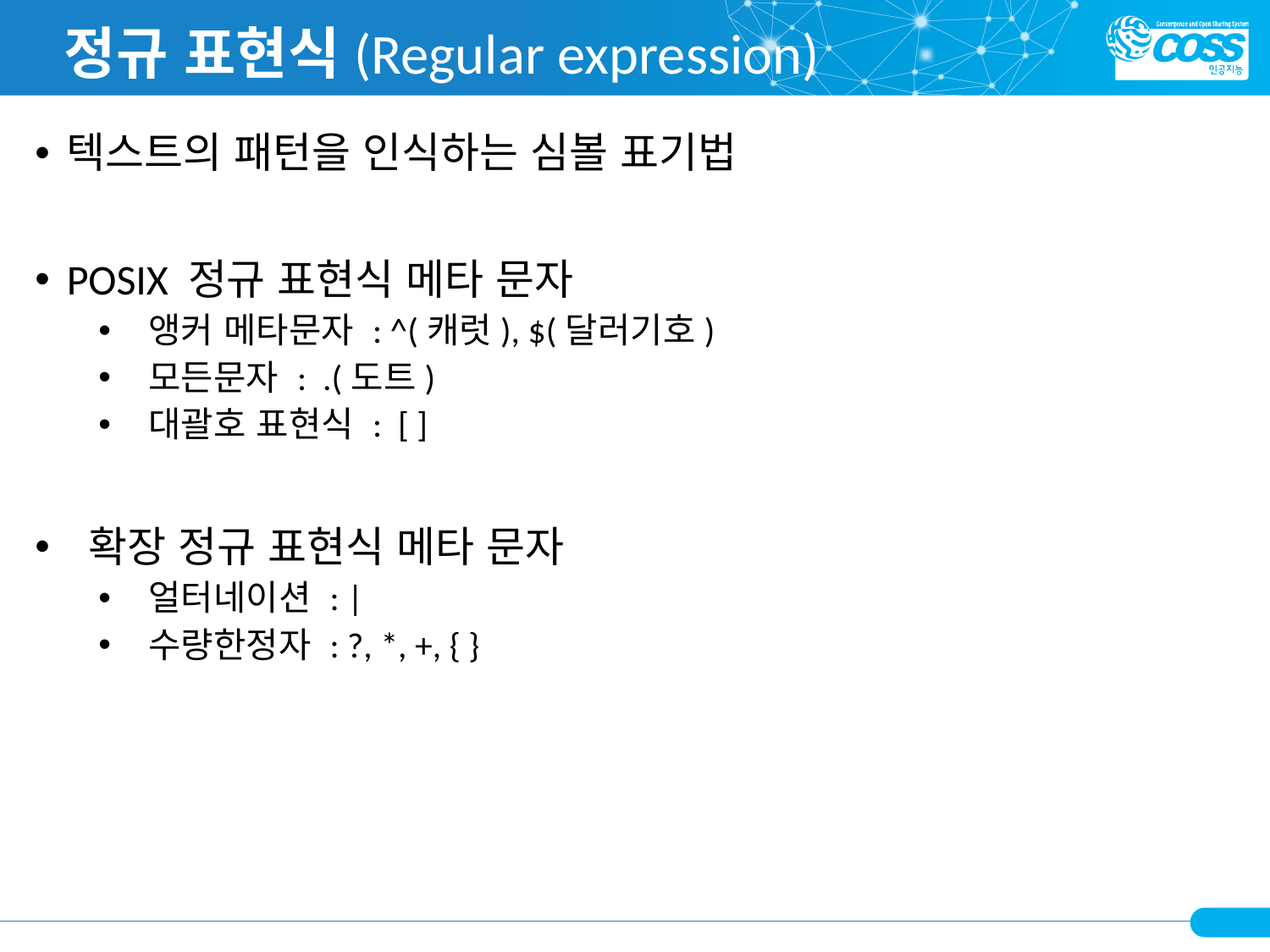

# 정규 표현식(Regular expression)
텍스트의 패턴을 인식하는 심볼 표기법

POSIX 정규 표현식 메타 문자
 앵커 메타문자 : ^(캐럿), $(달러기호)
 모든문자 :  .(도트)
 대괄호 표현식 :  [ ]

 확장 정규 표현식 메타 문자
 얼터네이션 : |
 수량한정자 : ?, *, +, { }